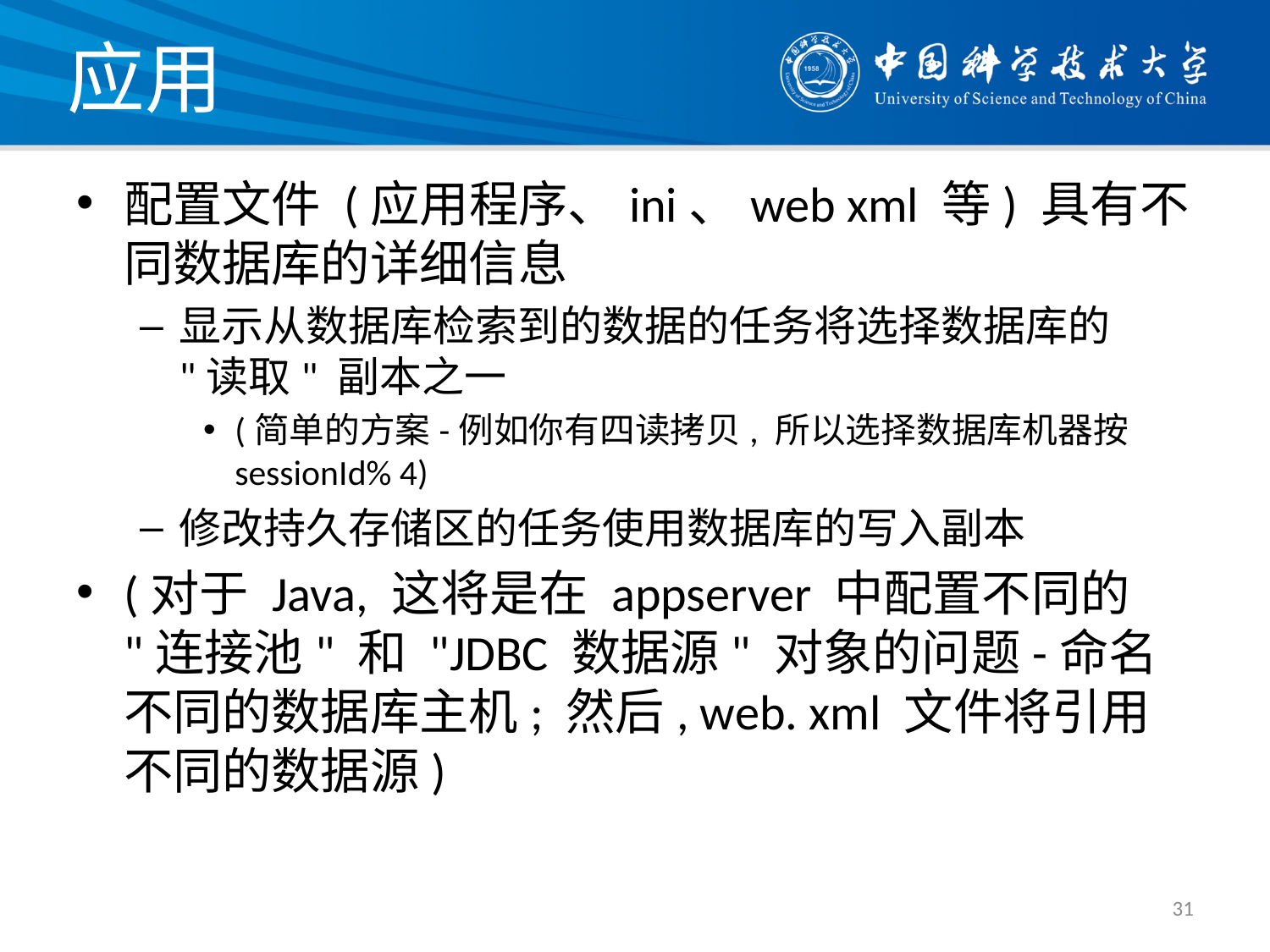

# 应用
配置文件 (应用程序、ini、web xml 等) 具有不同数据库的详细信息
显示从数据库检索到的数据的任务将选择数据库的 "读取" 副本之一
(简单的方案-例如你有四读拷贝, 所以选择数据库机器按 sessionId% 4)
修改持久存储区的任务使用数据库的写入副本
(对于 Java, 这将是在 appserver 中配置不同的 "连接池" 和 "JDBC 数据源" 对象的问题-命名不同的数据库主机; 然后, web. xml 文件将引用不同的数据源)
31